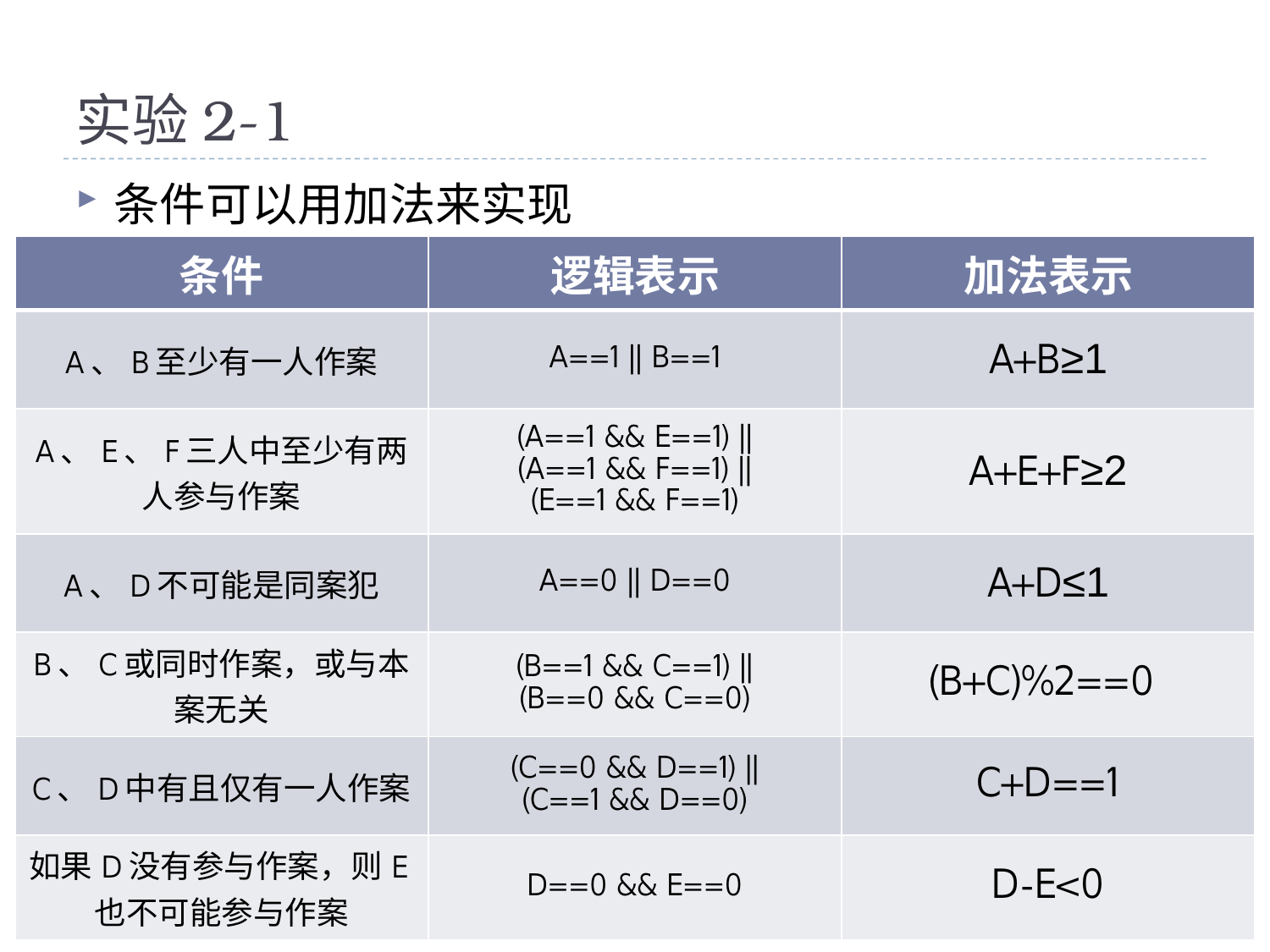

# 实验2-1
条件可以用加法来实现
| 条件 | 逻辑表示 | 加法表示 |
| --- | --- | --- |
| A、B至少有一人作案 | A==1 || B==1 | A+B≥1 |
| A、E、F三人中至少有两人参与作案 | (A==1 && E==1) || (A==1 && F==1) || (E==1 && F==1) | A+E+F≥2 |
| A、D不可能是同案犯 | A==0 || D==0 | A+D≤1 |
| B、C或同时作案，或与本案无关 | (B==1 && C==1) || (B==0 && C==0) | (B+C)%2==0 |
| C、D中有且仅有一人作案 | (C==0 && D==1) || (C==1 && D==0) | C+D==1 |
| 如果D没有参与作案，则E也不可能参与作案 | D==0 && E==0 | D-E<0 |